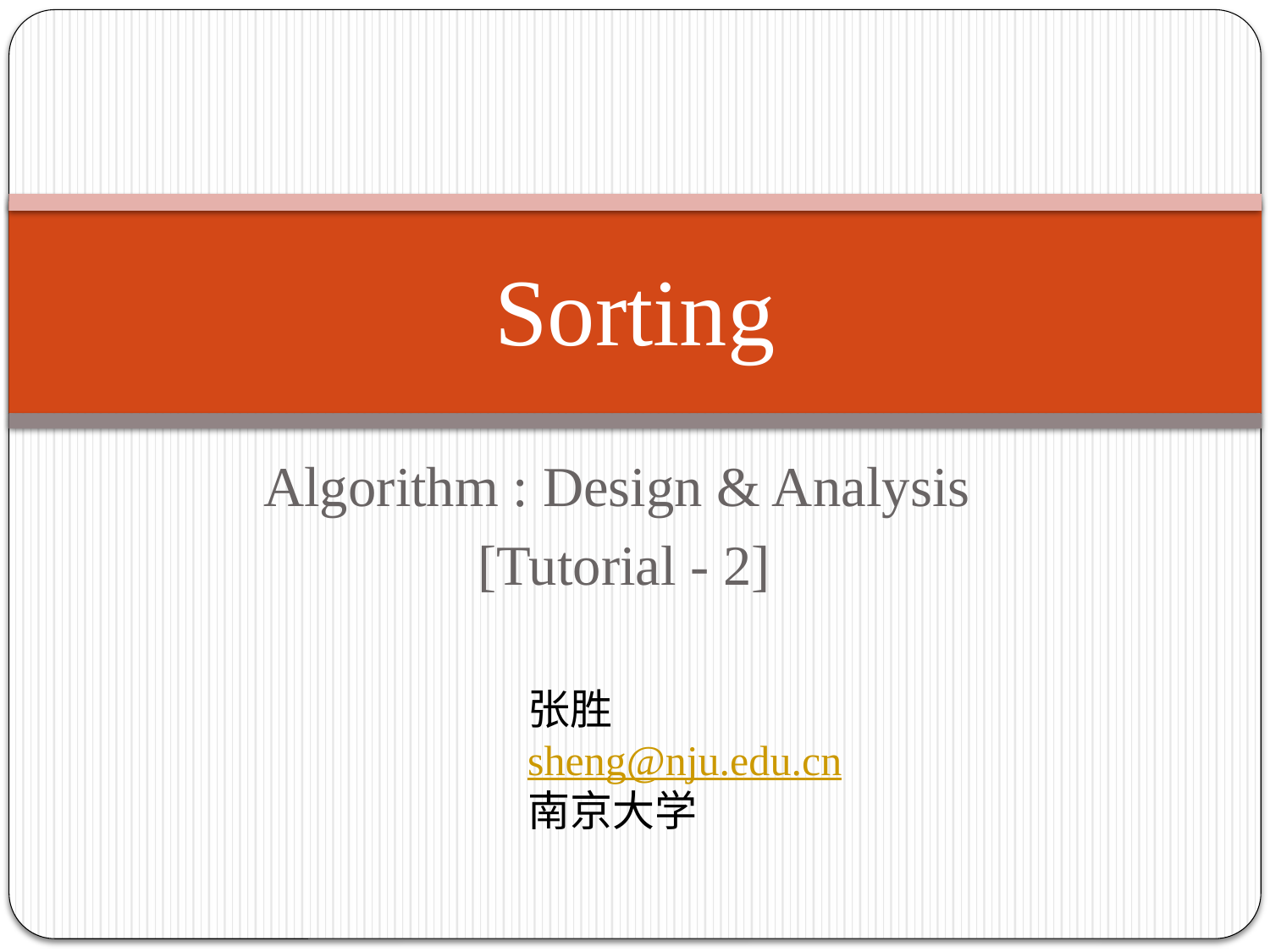

# Sorting
Algorithm : Design & Analysis
[Tutorial - 2]

张胜
sheng@nju.edu.cn
南京大学